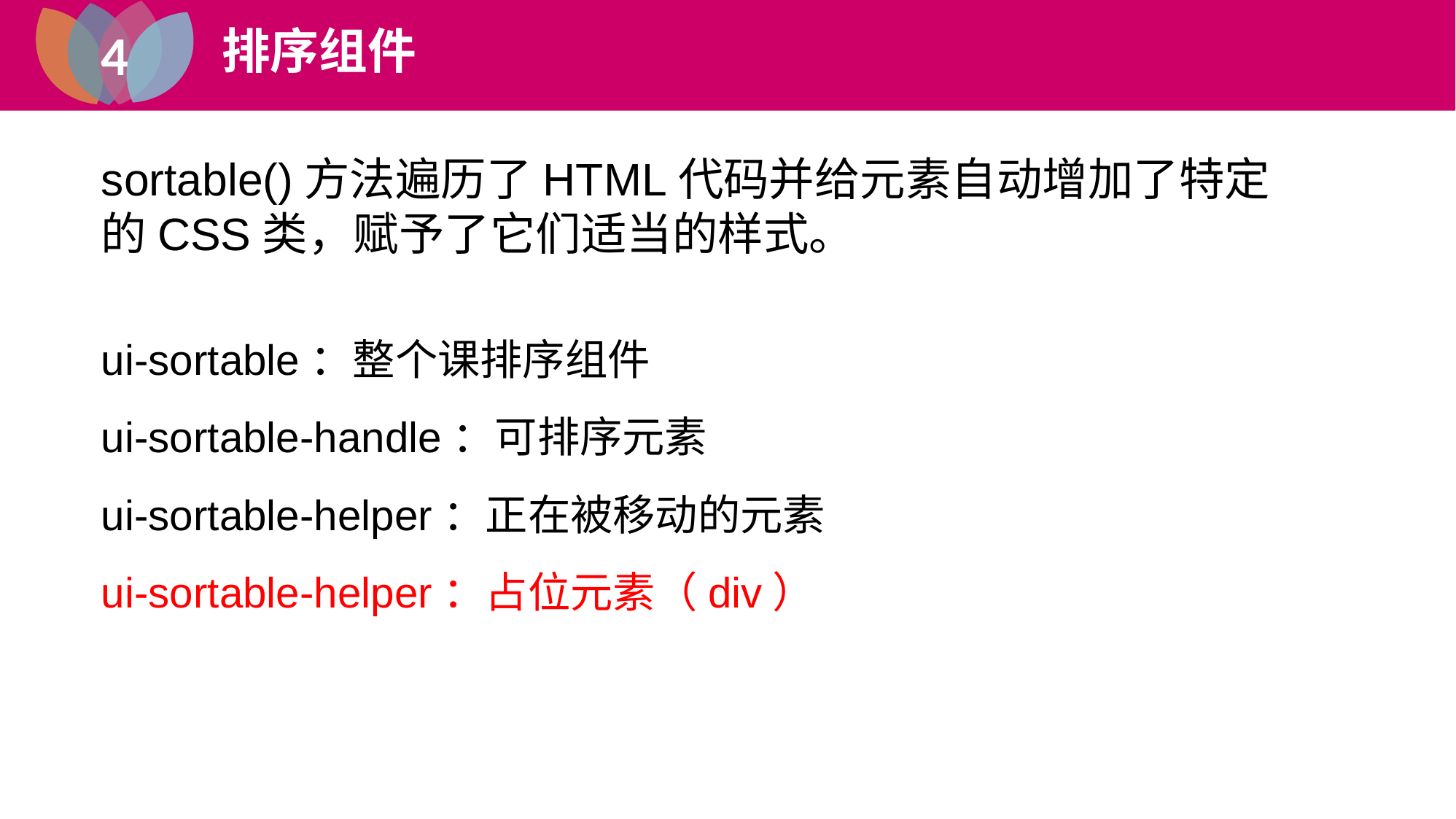

4
排序组件
1
sortable()方法遍历了HTML代码并给元素自动增加了特定的CSS类，赋予了它们适当的样式。
ui-sortable：整个课排序组件
ui-sortable-handle：可排序元素
ui-sortable-helper：正在被移动的元素
ui-sortable-helper：占位元素（div）